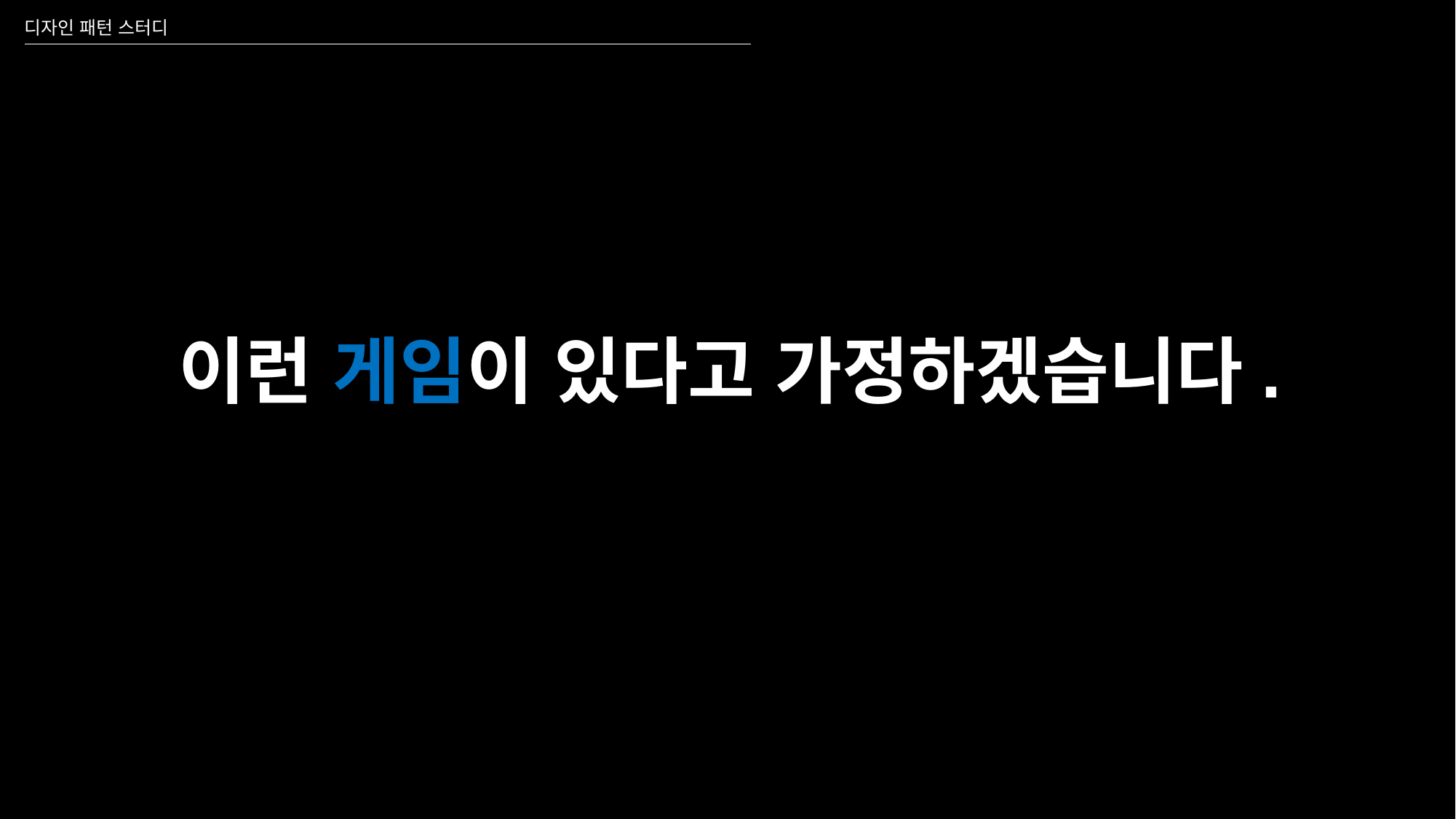

디자인 패턴 스터디
# 이런 게임이 있다고 가정하겠습니다.